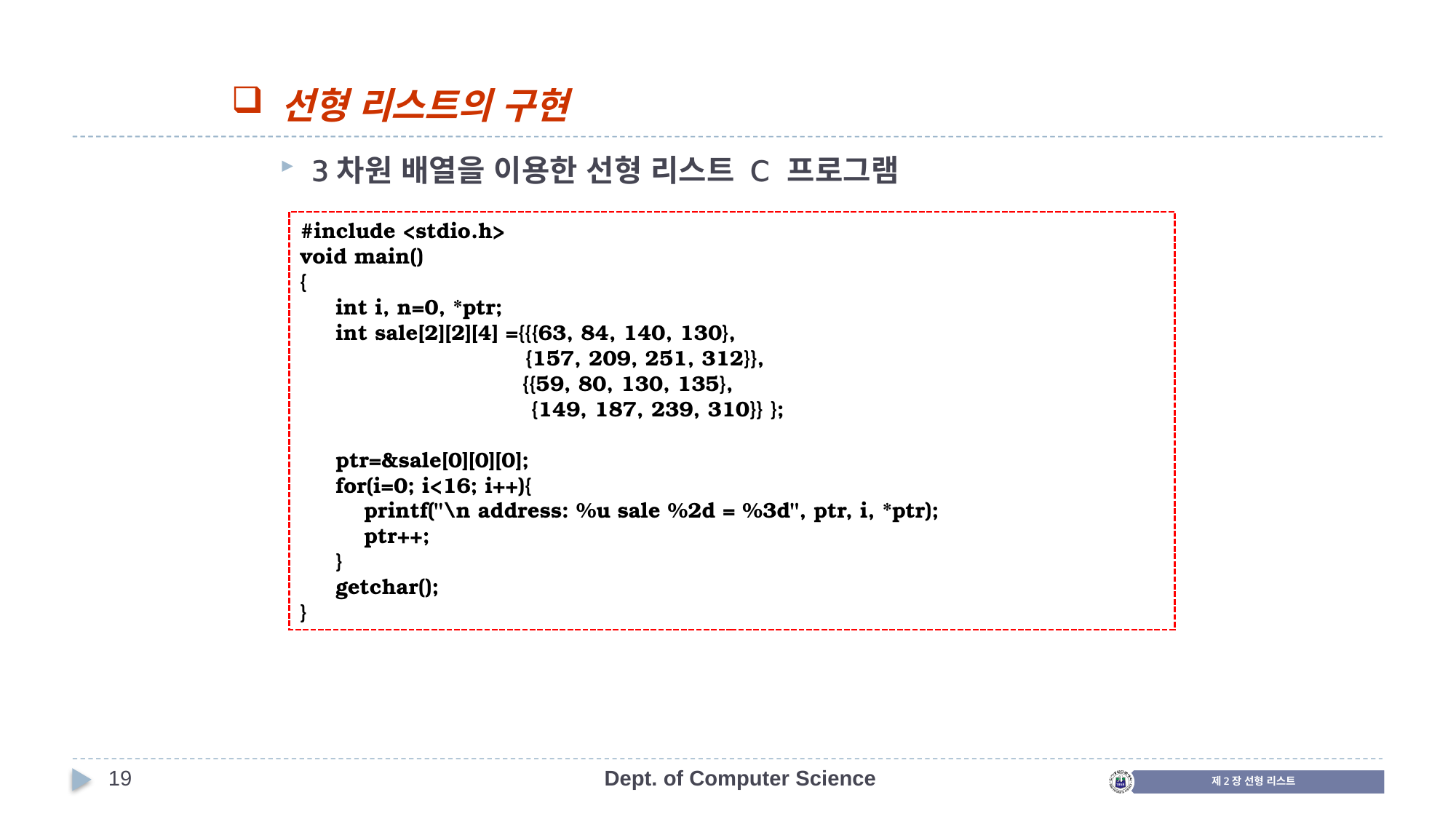

선형 리스트의 구현
3차원 배열을 이용한 선형 리스트 C 프로그램
#include <stdio.h>
void main()
{
     int i, n=0, *ptr;
     int sale[2][2][4] ={{{63, 84, 140, 130},
                   	 {157, 209, 251, 312}},
                               {{59, 80, 130, 135},
      	                 {149, 187, 239, 310}} };

     ptr=&sale[0][0][0];
     for(i=0; i<16; i++){
         printf("\n address: %u sale %2d = %3d", ptr, i, *ptr);
         ptr++;
     }
     getchar();
}
19
Dept. of Computer Science